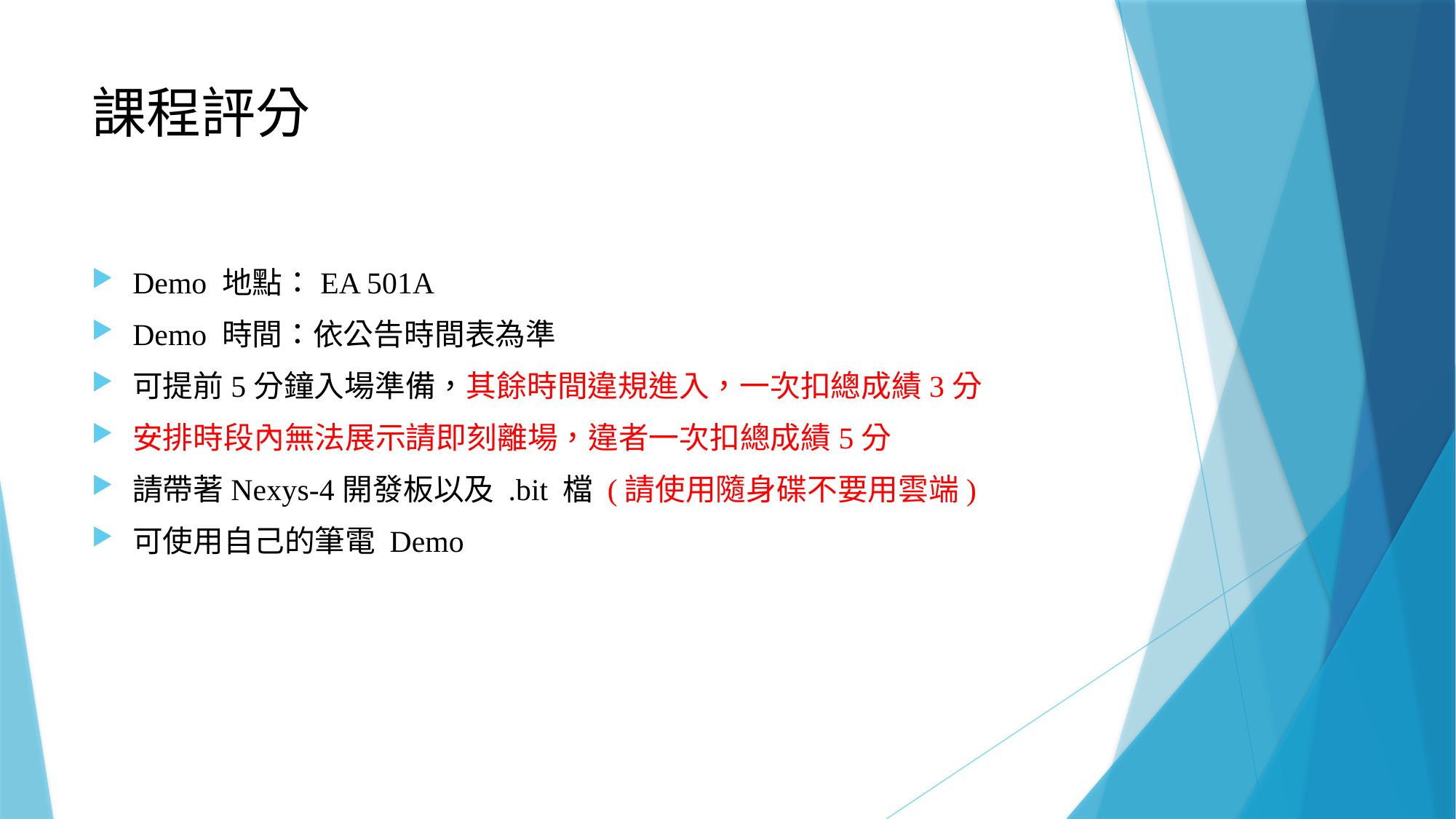

# 課程評分
Demo 地點：EA 501A
Demo 時間：依公告時間表為準
可提前5分鐘入場準備，其餘時間違規進入，一次扣總成績3分
安排時段內無法展示請即刻離場，違者一次扣總成績5分
請帶著Nexys-4開發板以及 .bit 檔 (請使用隨身碟不要用雲端)
可使用自己的筆電 Demo